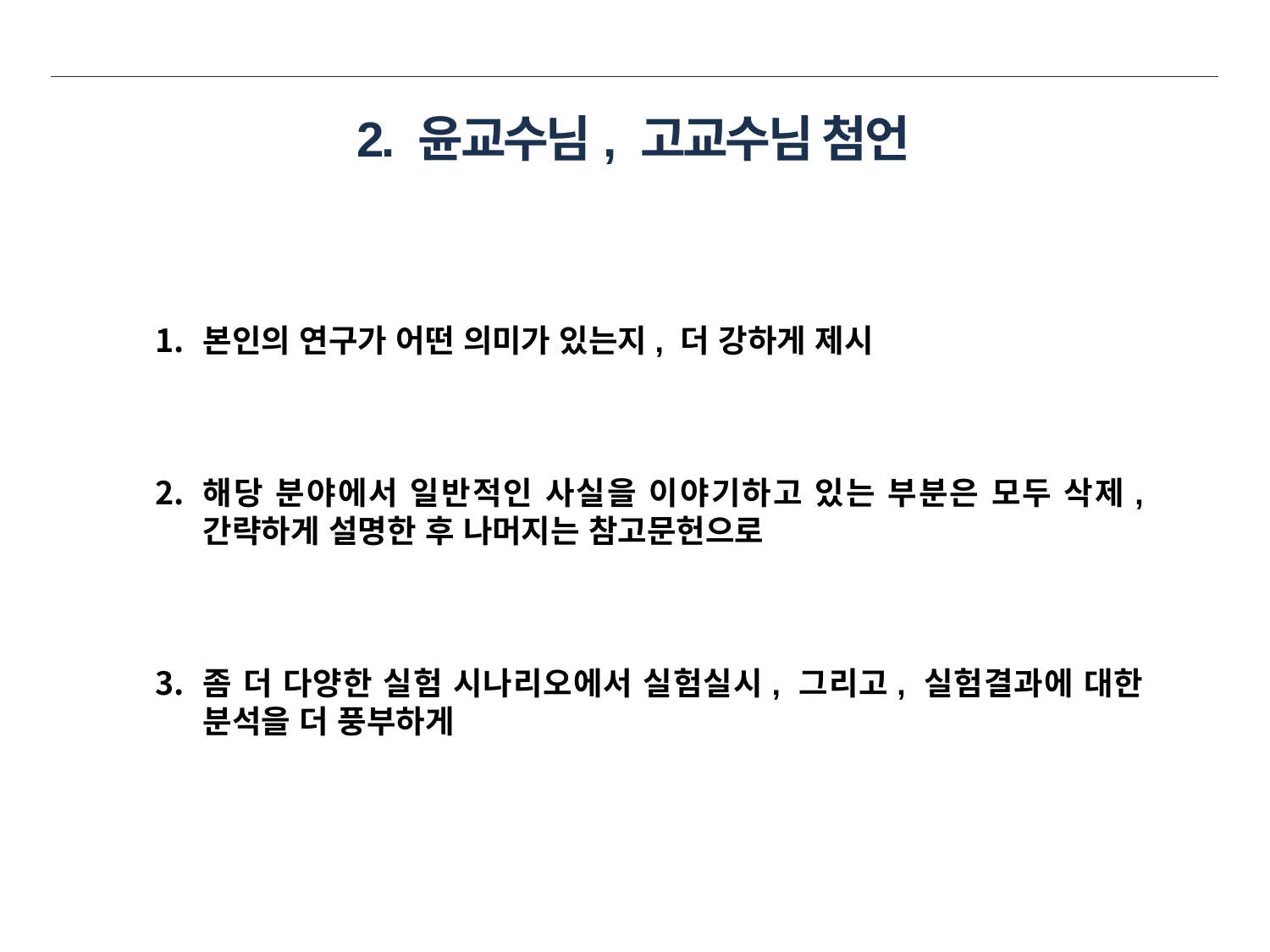

# 2. 윤교수님, 고교수님 첨언

본인의 연구가 어떤 의미가 있는지, 더 강하게 제시

해당 분야에서 일반적인 사실을 이야기하고 있는 부분은 모두 삭제, 간략하게 설명한 후 나머지는 참고문헌으로

좀 더 다양한 실험 시나리오에서 실험실시, 그리고, 실험결과에 대한 분석을 더 풍부하게